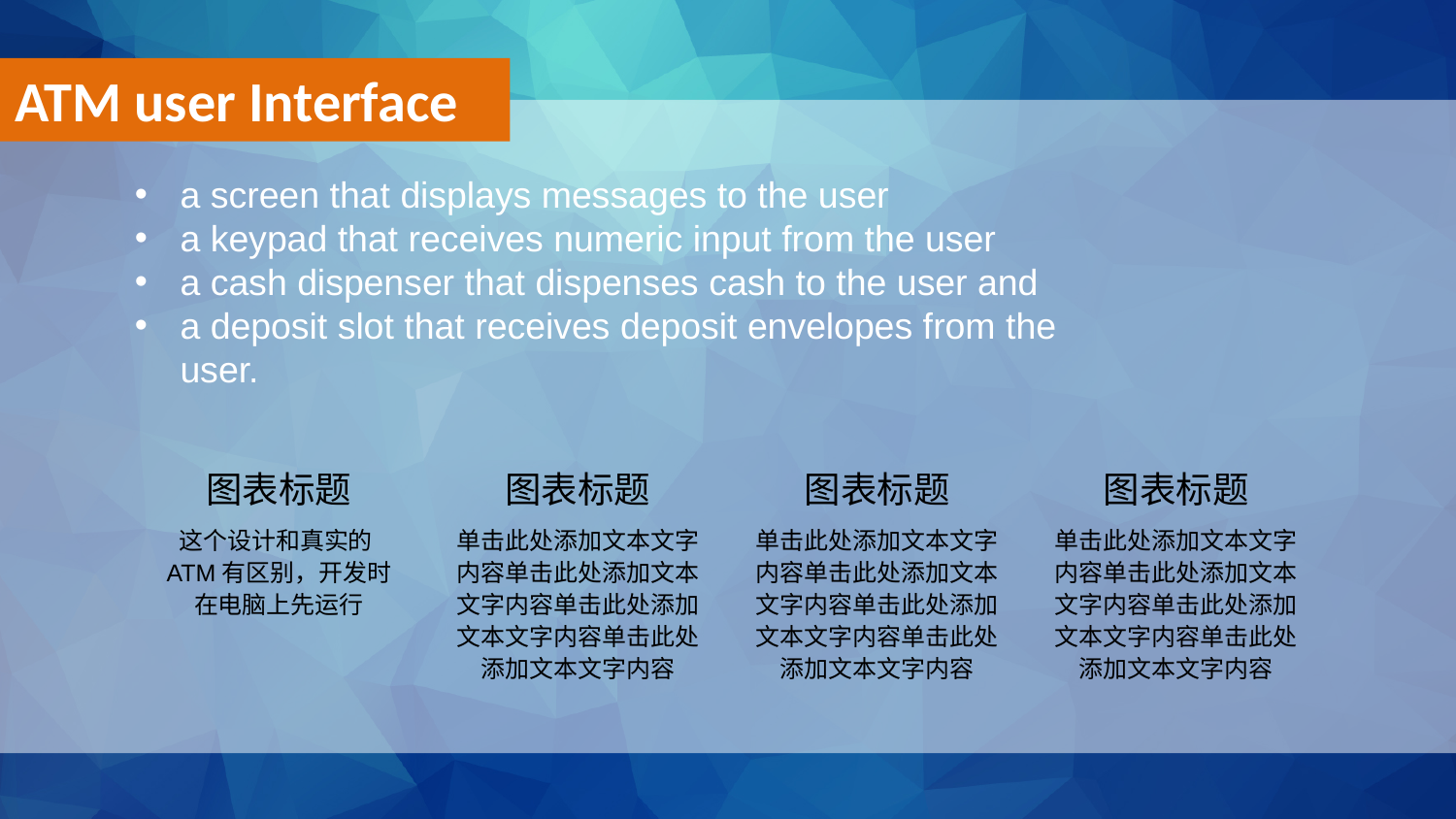

ATM user Interface

a screen that displays messages to the user
a keypad that receives numeric input from the user
a cash dispenser that dispenses cash to the user and
a deposit slot that receives deposit envelopes from the user.
图表标题
图表标题
图表标题
图表标题
这个设计和真实的ATM有区别，开发时在电脑上先运行
单击此处添加文本文字内容单击此处添加文本文字内容单击此处添加文本文字内容单击此处添加文本文字内容
单击此处添加文本文字内容单击此处添加文本文字内容单击此处添加文本文字内容单击此处添加文本文字内容
单击此处添加文本文字内容单击此处添加文本文字内容单击此处添加文本文字内容单击此处添加文本文字内容